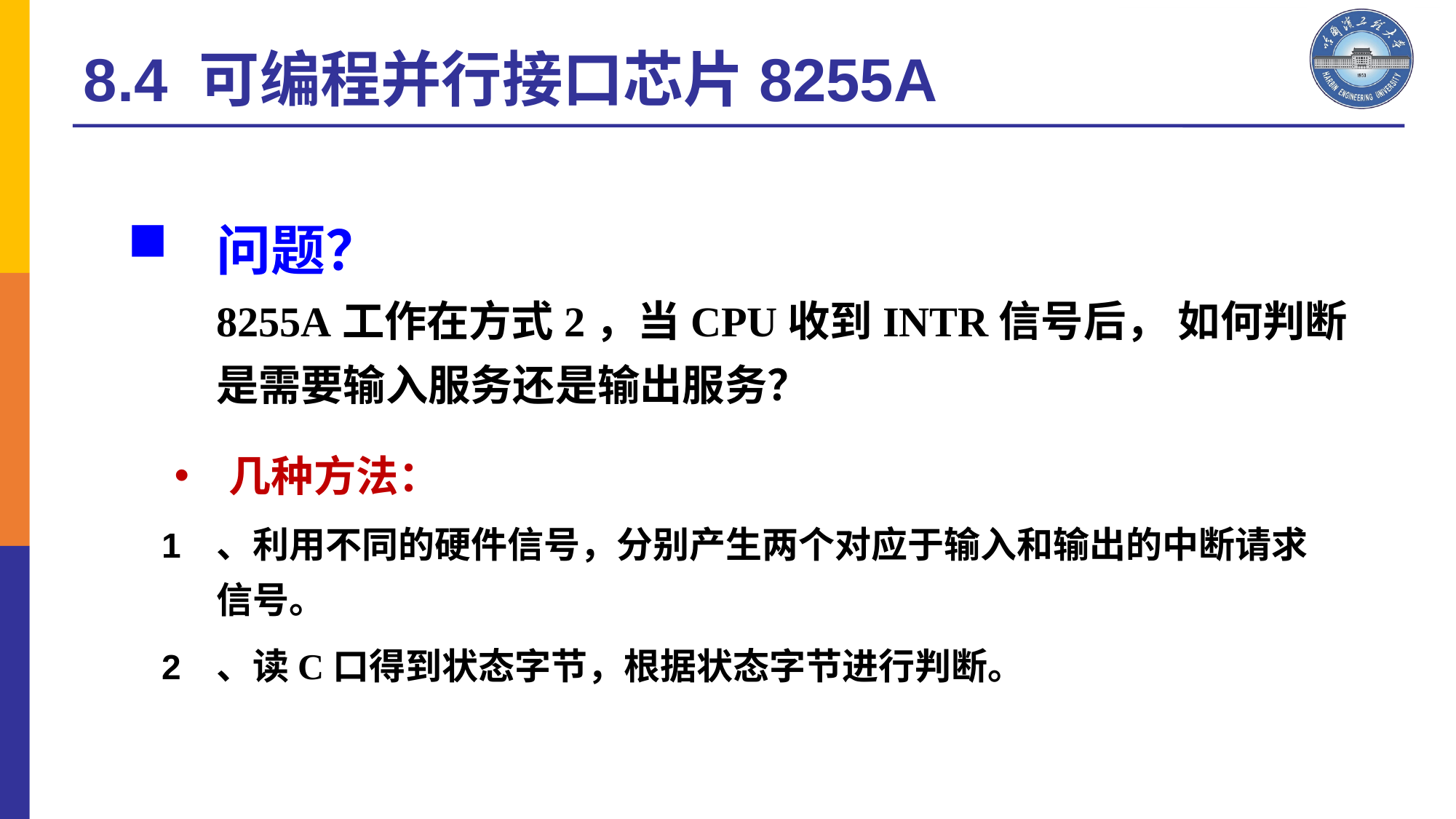

8.4 可编程并行接口芯片8255A
问题？
8255A工作在方式2，当CPU收到INTR信号后， 如何判断是需要输入服务还是输出服务？
几种方法：
、利用不同的硬件信号，分别产生两个对应于输入和输出的中断请求信号。
、读C口得到状态字节，根据状态字节进行判断。